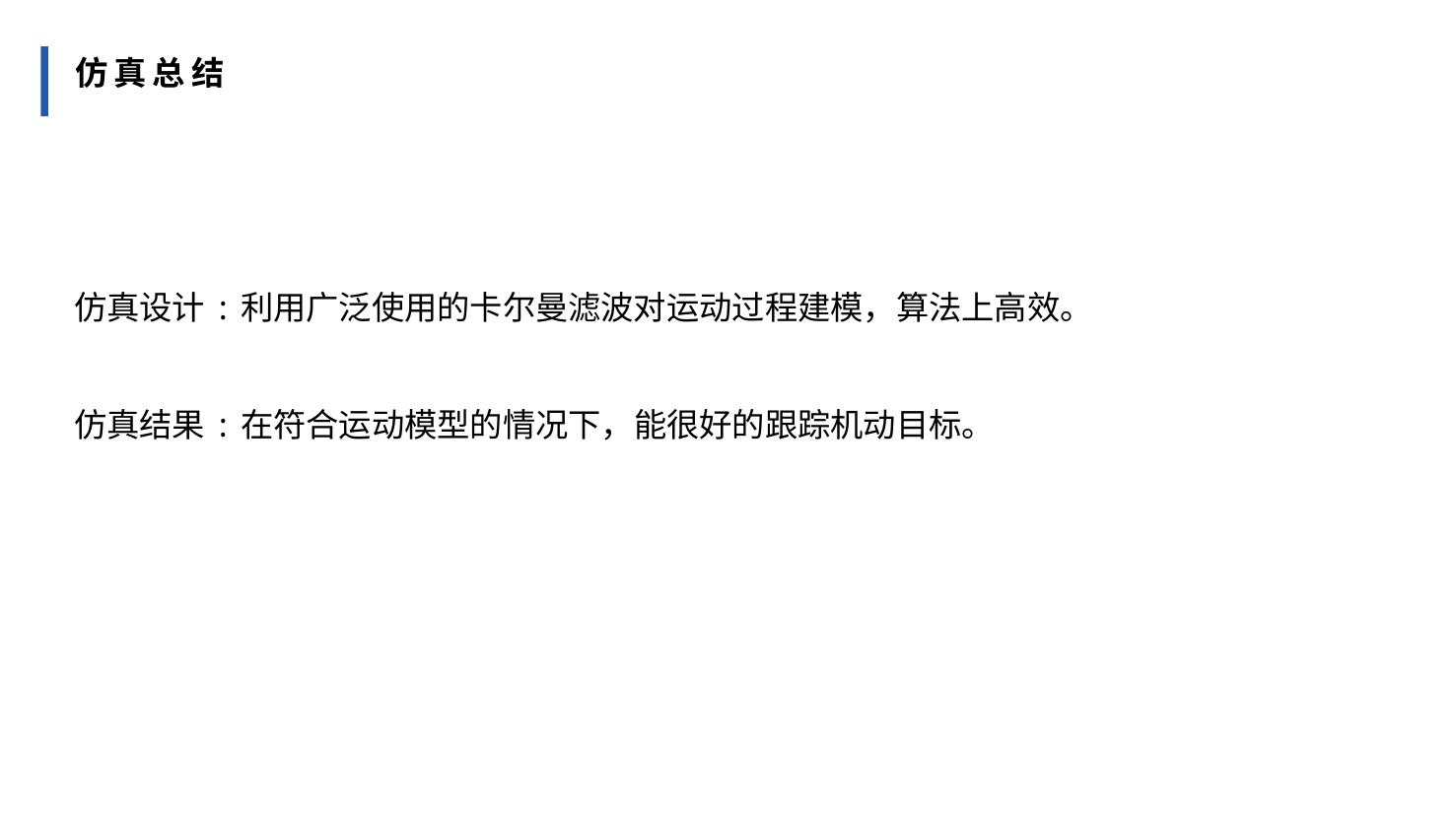

仿真总结
仿真设计:利用广泛使用的卡尔曼滤波对运动过程建模，算法上高效。

仿真结果:在符合运动模型的情况下，能很好的跟踪机动目标。